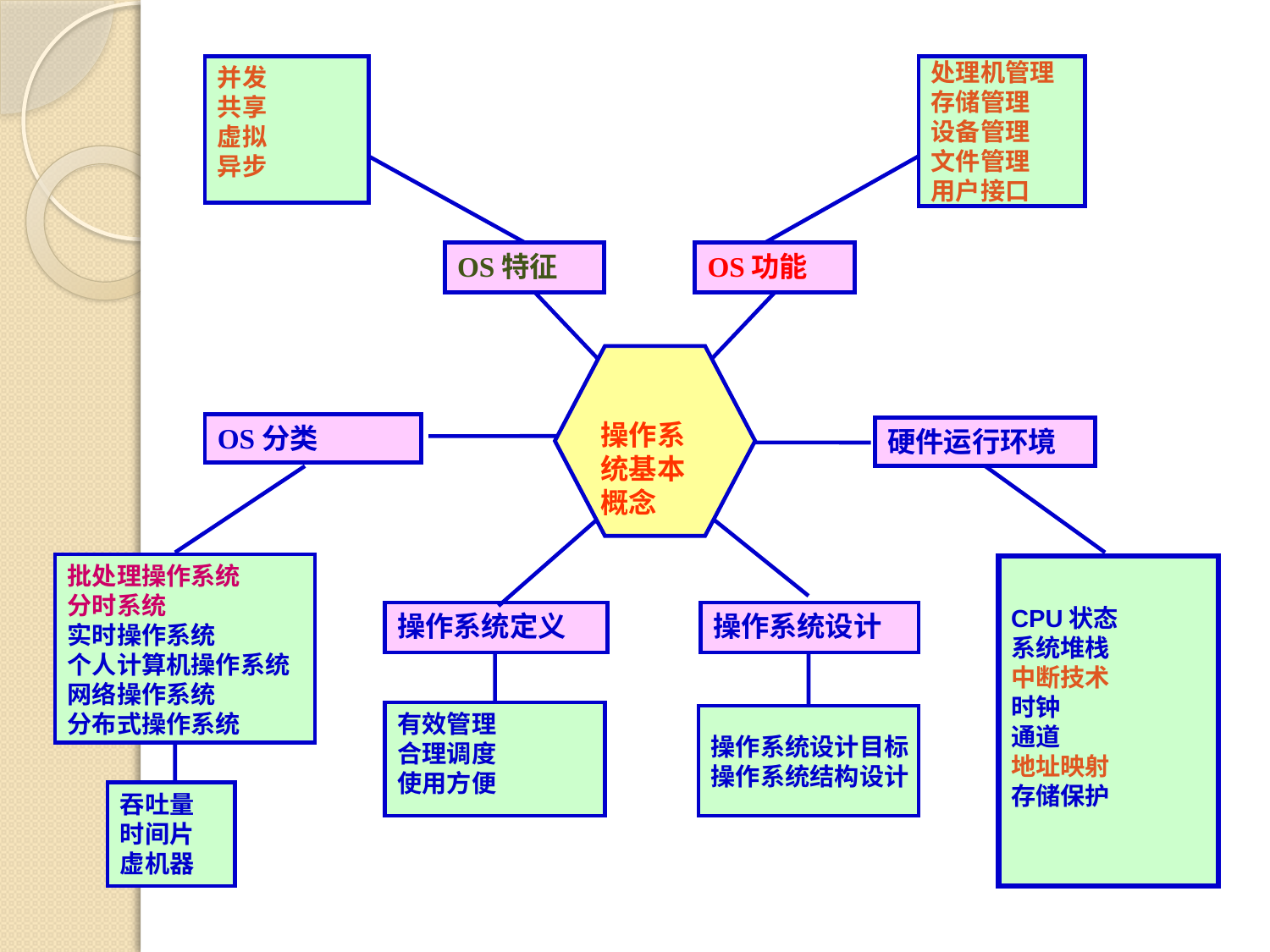

并发
共享
虚拟
异步
处理机管理
存储管理
设备管理
文件管理
用户接口

OS特征
OS功能

操作系统基本概念
OS分类
硬件运行环境

批处理操作系统
分时系统
实时操作系统
个人计算机操作系统
网络操作系统
分布式操作系统
CPU状态
系统堆栈
中断技术
时钟
通道
地址映射
存储保护

操作系统定义
操作系统设计

有效管理
合理调度
使用方便

操作系统设计目标
操作系统结构设计

吞吐量
时间片
虚机器